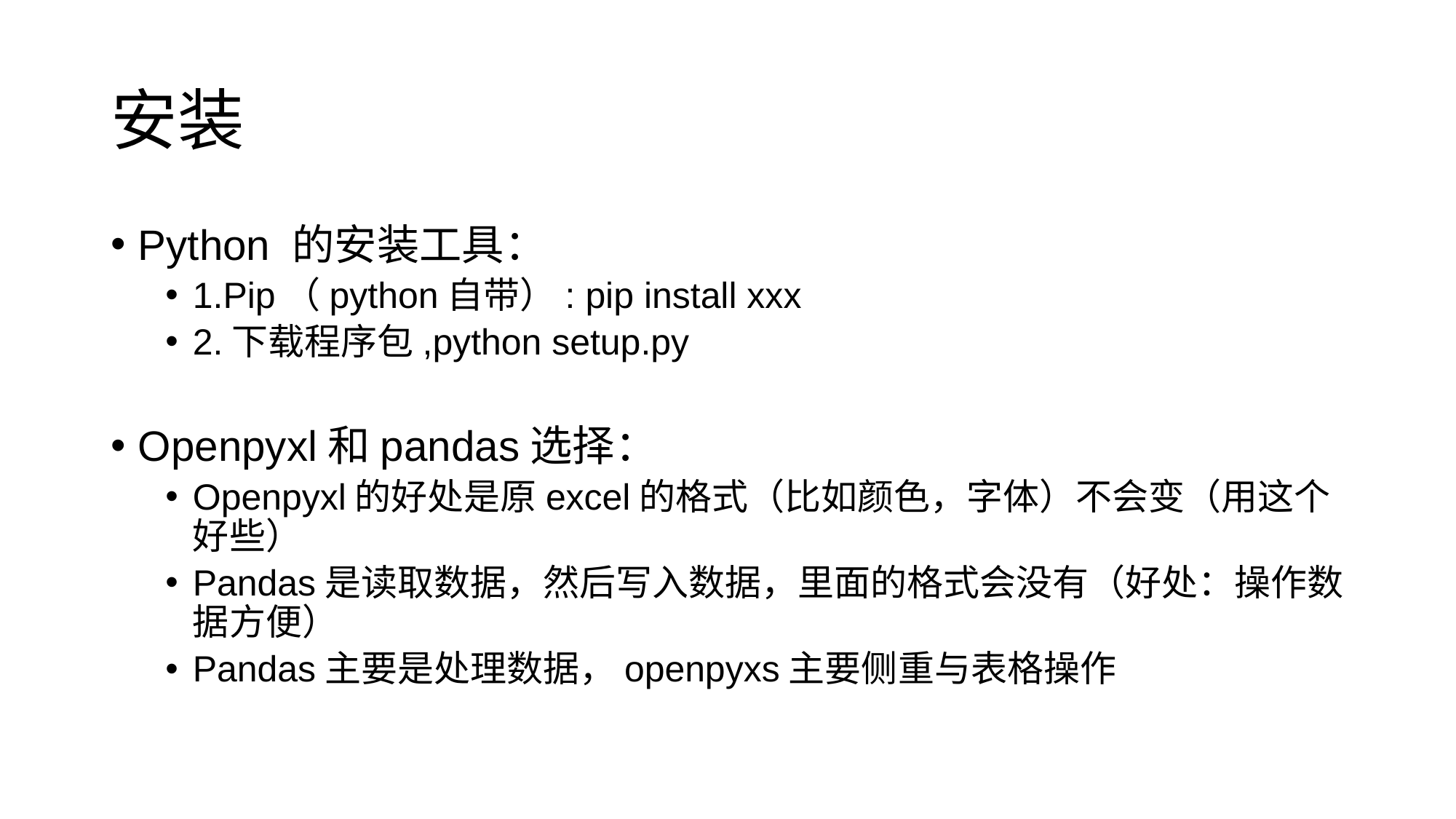

# 安装
Python 的安装工具：
1.Pip（python自带）: pip install xxx
2.下载程序包,python setup.py

Openpyxl和pandas选择：
Openpyxl的好处是原excel的格式（比如颜色，字体）不会变（用这个好些）
Pandas是读取数据，然后写入数据，里面的格式会没有（好处：操作数据方便）
Pandas主要是处理数据，openpyxs主要侧重与表格操作